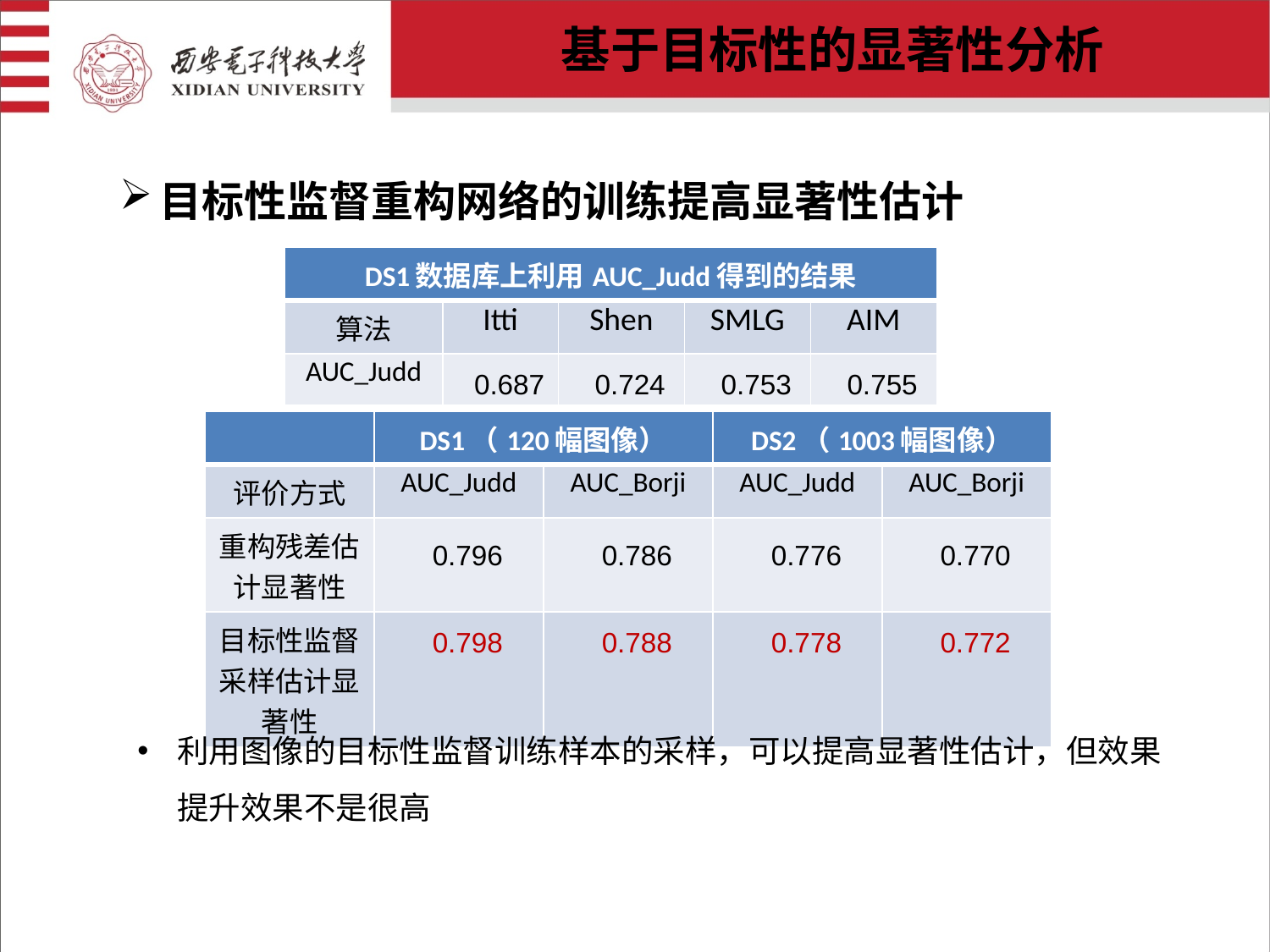

# 基于目标性的显著性分析
目标性监督重构网络的训练提高显著性估计
| DS1数据库上利用AUC\_Judd得到的结果 |  |  |  |  |
| --- | --- | --- | --- | --- |
| 算法 | Itti | Shen | SMLG | AIM |
| AUC\_Judd | 0.687 | 0.724 | 0.753 | 0.755 |
|  | DS1（120幅图像） |  | DS2（1003幅图像） |  |
| --- | --- | --- | --- | --- |
| 评价方式 | AUC\_Judd | AUC\_Borji | AUC\_Judd | AUC\_Borji |
| 重构残差估计显著性 | 0.796 | 0.786 | 0.776 | 0.770 |
| 目标性监督采样估计显著性 | 0.798 | 0.788 | 0.778 | 0.772 |
利用图像的目标性监督训练样本的采样，可以提高显著性估计，但效果提升效果不是很高